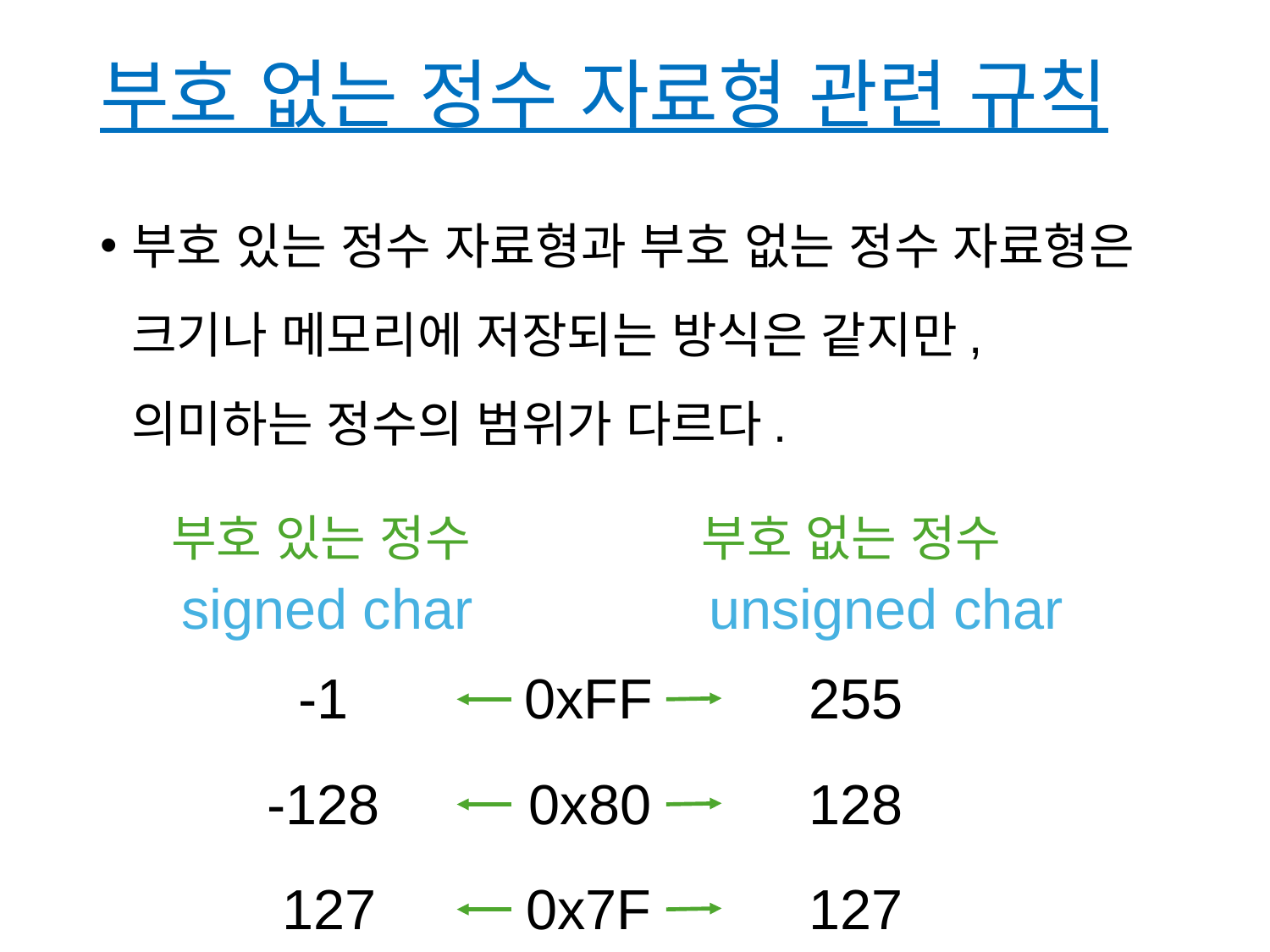

# 부호 없는 정수 자료형 관련 규칙
부호 있는 정수 자료형과 부호 없는 정수 자료형은 크기나 메모리에 저장되는 방식은 같지만, 의미하는 정수의 범위가 다르다.
부호 있는 정수
부호 없는 정수
signed char
unsigned char
-1
0xFF
255
-128
0x80
128
127
0x7F
127